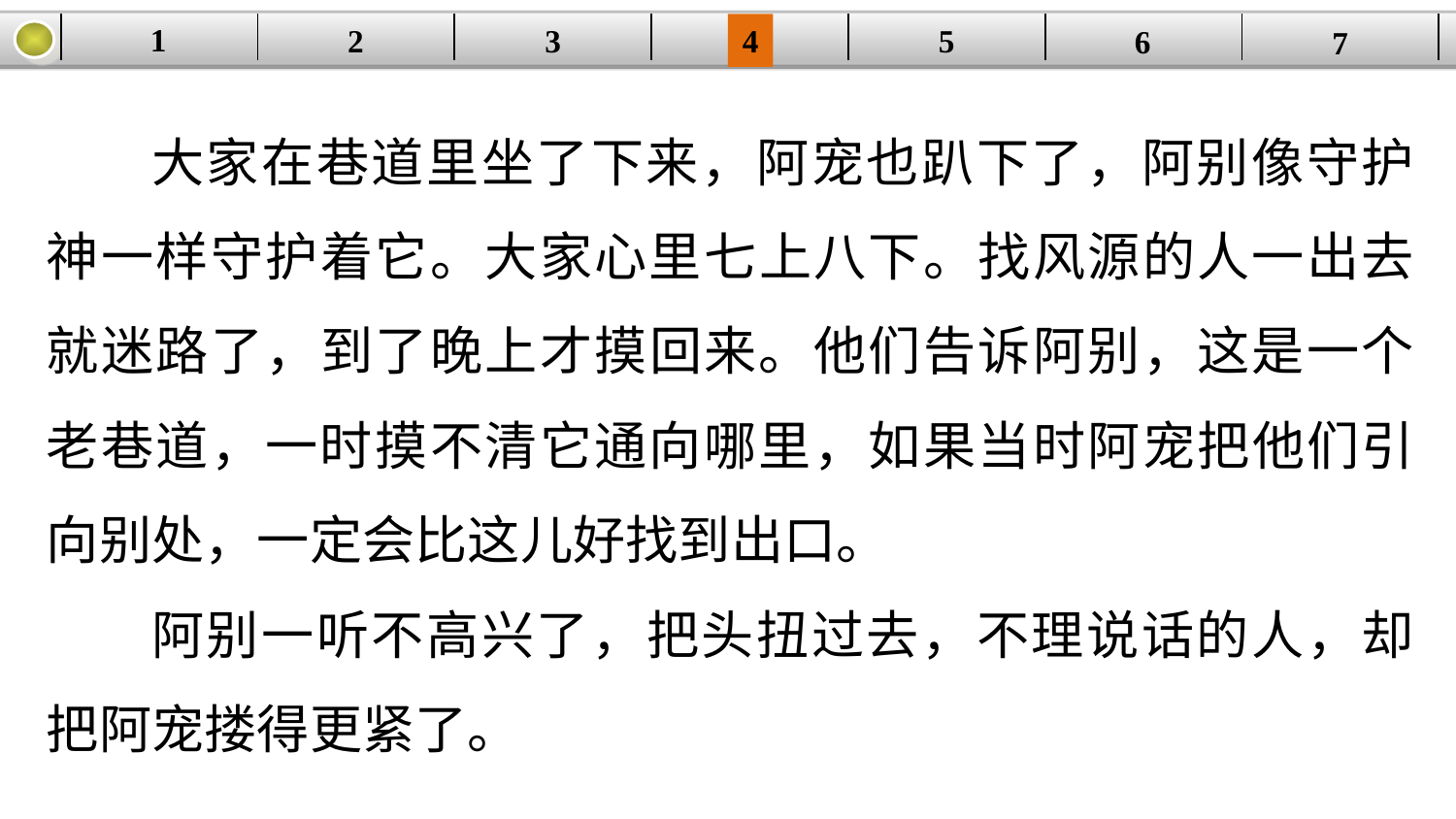

1
5
3
2
|  |  |  |  |  |  |  |
| --- | --- | --- | --- | --- | --- | --- |
4
6
7

大家在巷道里坐了下来，阿宠也趴下了，阿别像守护神一样守护着它。大家心里七上八下。找风源的人一出去就迷路了，到了晚上才摸回来。他们告诉阿别，这是一个老巷道，一时摸不清它通向哪里，如果当时阿宠把他们引向别处，一定会比这儿好找到出口。
阿别一听不高兴了，把头扭过去，不理说话的人，却把阿宠搂得更紧了。